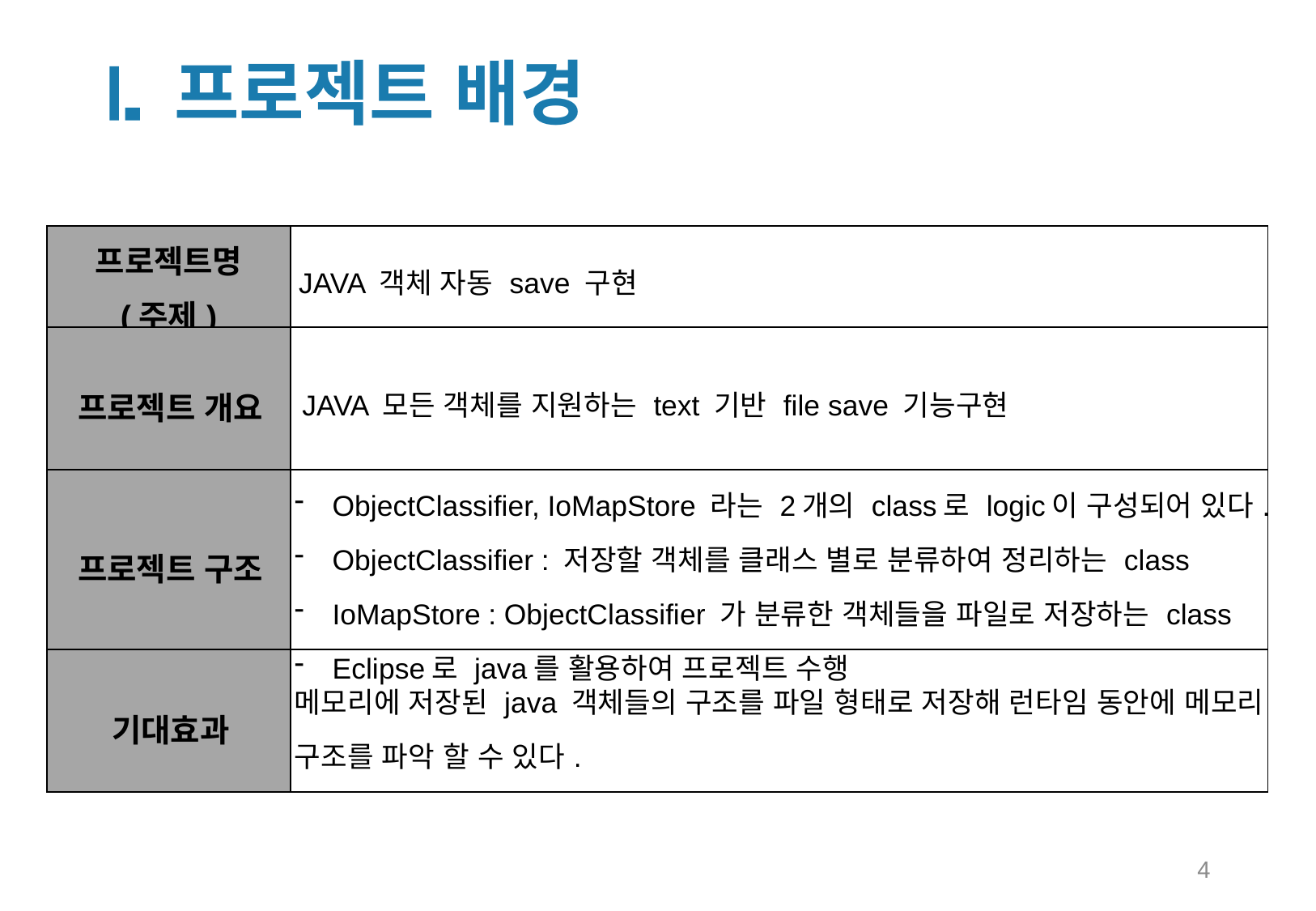

Ⅰ. 프로젝트 배경
| 프로젝트명 (주제) | JAVA 객체 자동 save 구현 |
| --- | --- |
| 프로젝트 개요 | JAVA 모든 객체를 지원하는 text 기반 file save 기능구현 |
| 프로젝트 구조 | ObjectClassifier, IoMapStore 라는 2개의 class로 logic이 구성되어 있다. ObjectClassifier : 저장할 객체를 클래스 별로 분류하여 정리하는 class IoMapStore : ObjectClassifier 가 분류한 객체들을 파일로 저장하는 class Eclipse로 java를 활용하여 프로젝트 수행 |
| 기대효과 | 메모리에 저장된 java 객체들의 구조를 파일 형태로 저장해 런타임 동안에 메모리 구조를 파악 할 수 있다. |
4